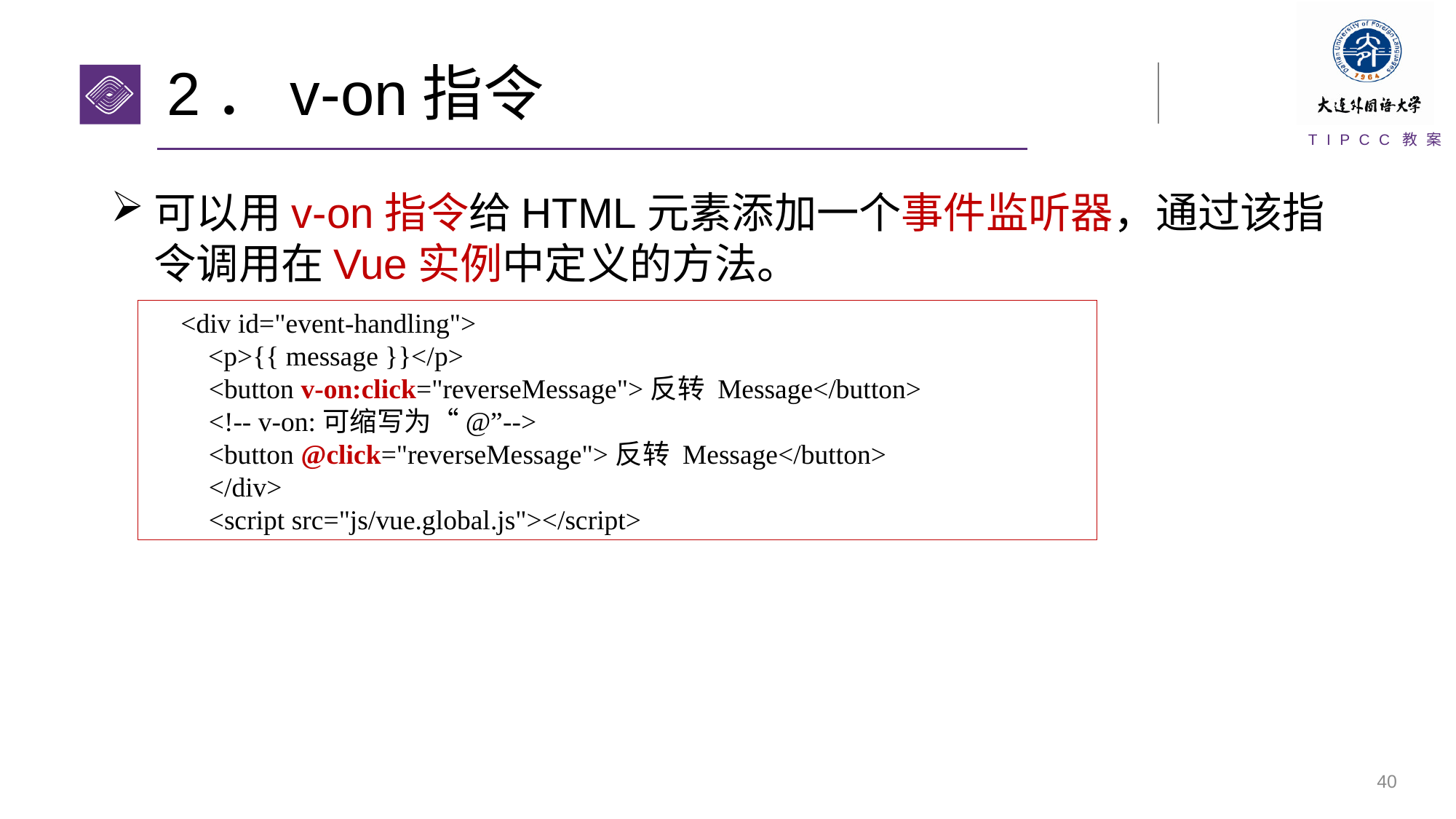

# 2．v-on指令
可以用v-on指令给HTML元素添加一个事件监听器，通过该指令调用在Vue实例中定义的方法。
<div id="event-handling">
    <p>{{ message }}</p>
<button v-on:click="reverseMessage">反转 Message</button>
<!-- v-on:可缩写为“@”-->
<button @click="reverseMessage">反转 Message</button>
</div>
<script src="js/vue.global.js"></script>
40